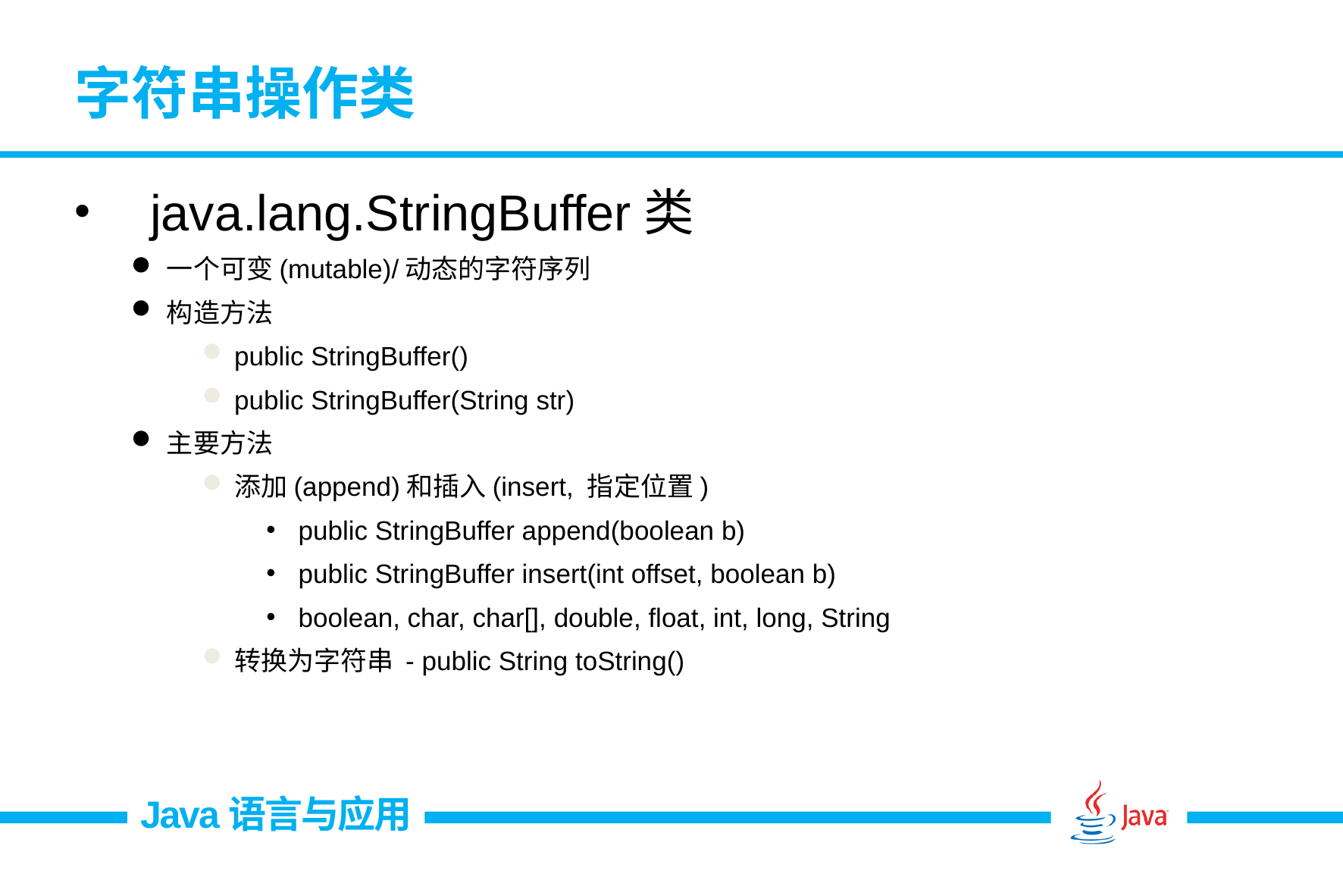

# 字符串操作类
java.lang.StringBuffer类
一个可变(mutable)/动态的字符序列
构造方法
public StringBuffer()
public StringBuffer(String str)
主要方法
添加(append)和插入(insert, 指定位置)
public StringBuffer append(boolean b)
public StringBuffer insert(int offset, boolean b)
boolean, char, char[], double, float, int, long, String
转换为字符串 - public String toString()